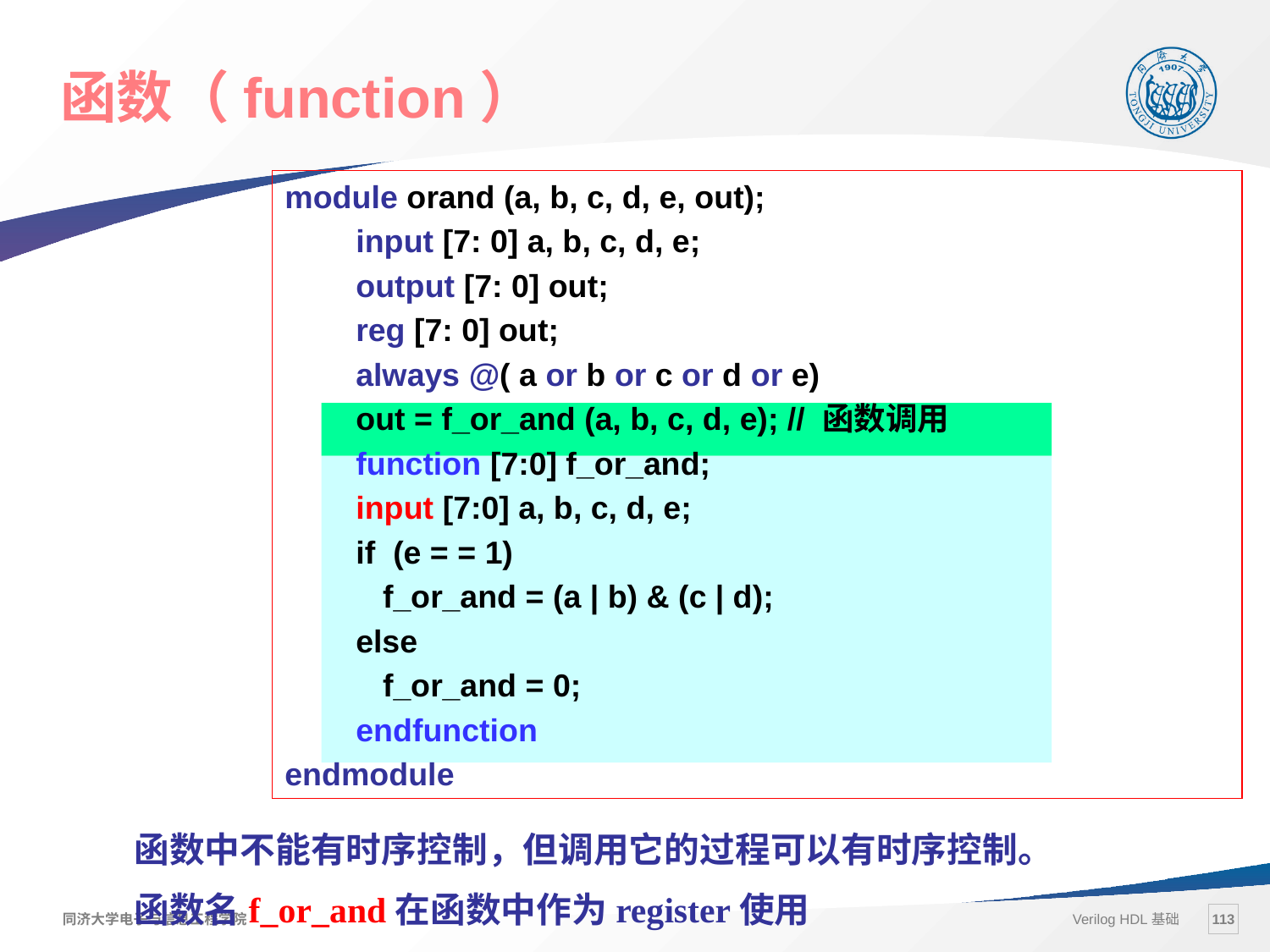

# 函数（function）
module orand (a, b, c, d, e, out);
        input [7: 0] a, b, c, d, e;
        output [7: 0] out;
        reg [7: 0] out;
        always @( a or b or c or d or e)
        out = f_or_and (a, b, c, d, e); // 函数调用
        function [7:0] f_or_and;
        input [7:0] a, b, c, d, e;
        if  (e = = 1)
           f_or_and = (a | b) & (c | d);
        else
           f_or_and = 0;
        endfunction
endmodule

函数中不能有时序控制，但调用它的过程可以有时序控制。
函数名f_or_and在函数中作为register使用